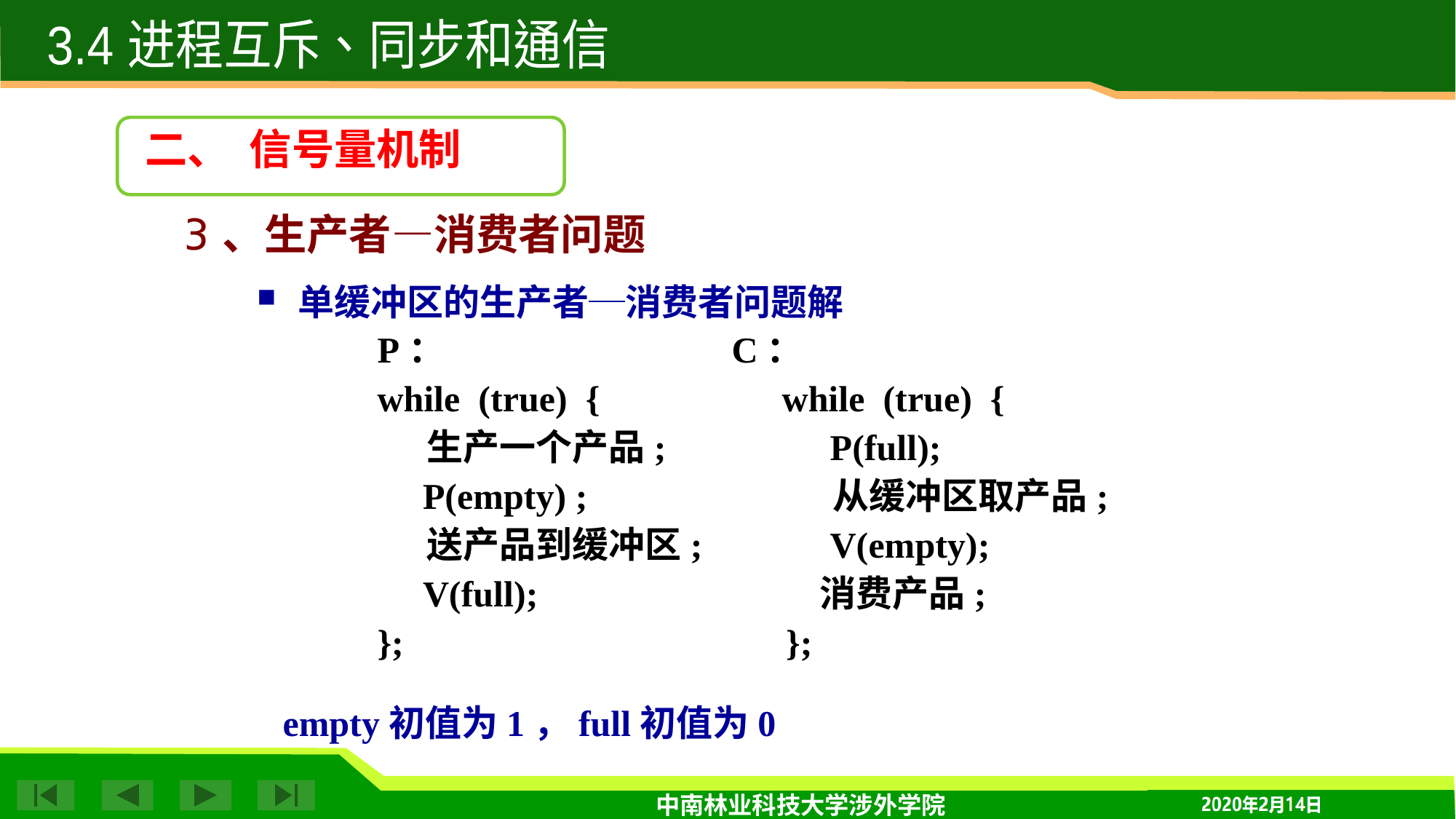

3.4 进程互斥、同步和通信
二、  信号量机制

3、生产者—消费者问题
单缓冲区的生产者─消费者问题解
P：                                  C：
while  (true)  {                    while  (true)  {
     生产一个产品;                  P(full);
     P(empty) ;                          从缓冲区取产品;
     送产品到缓冲区;              V(empty);
     V(full);                              消费产品;
};                                          };
empty初值为1，full初值为0